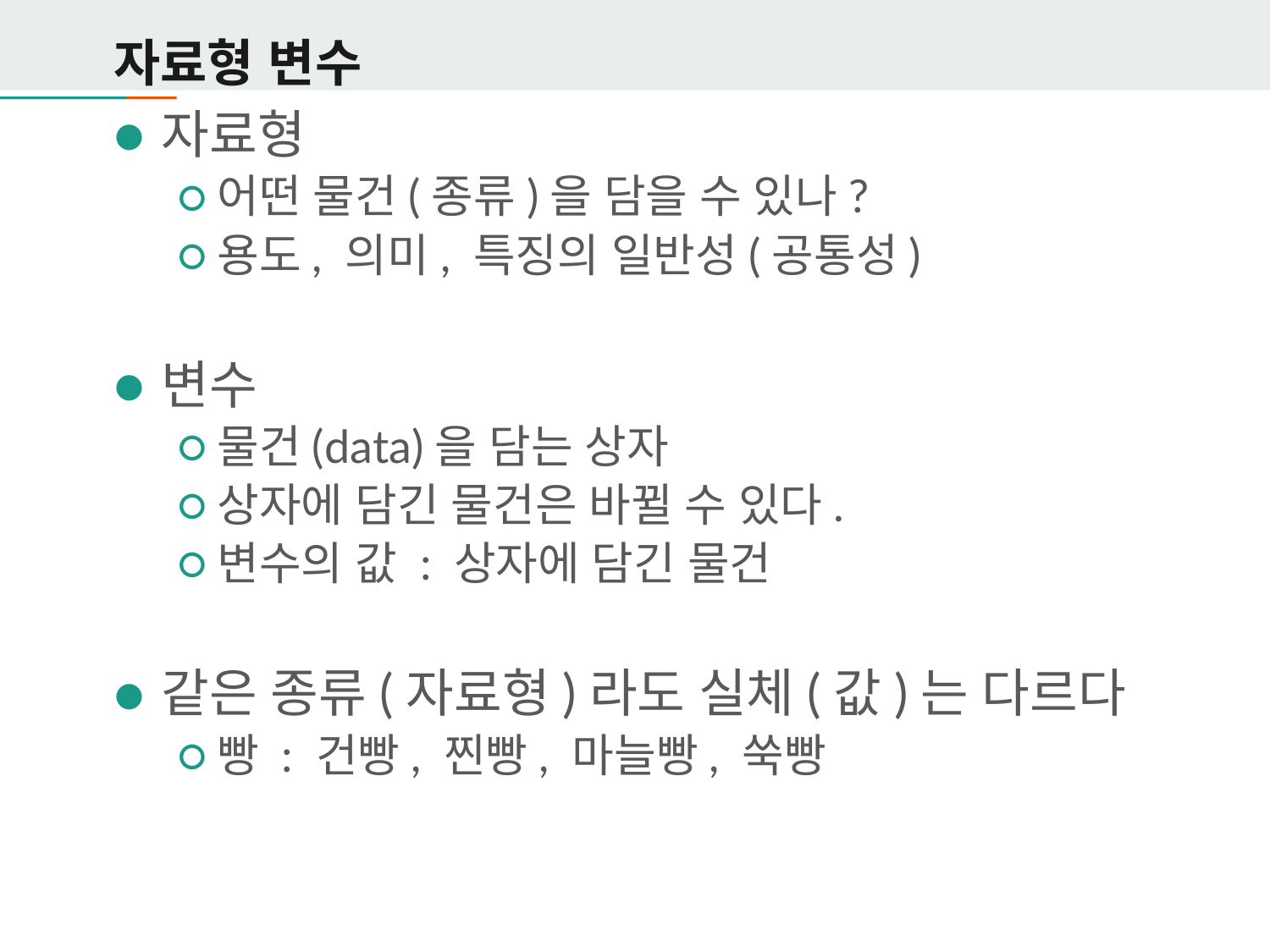

# 자료형 변수
자료형
어떤 물건(종류)을 담을 수 있나?
용도, 의미, 특징의 일반성(공통성)

변수
물건(data)을 담는 상자
상자에 담긴 물건은 바뀔 수 있다.
변수의 값 : 상자에 담긴 물건

같은 종류(자료형)라도 실체(값)는 다르다
빵 : 건빵, 찐빵, 마늘빵, 쑥빵